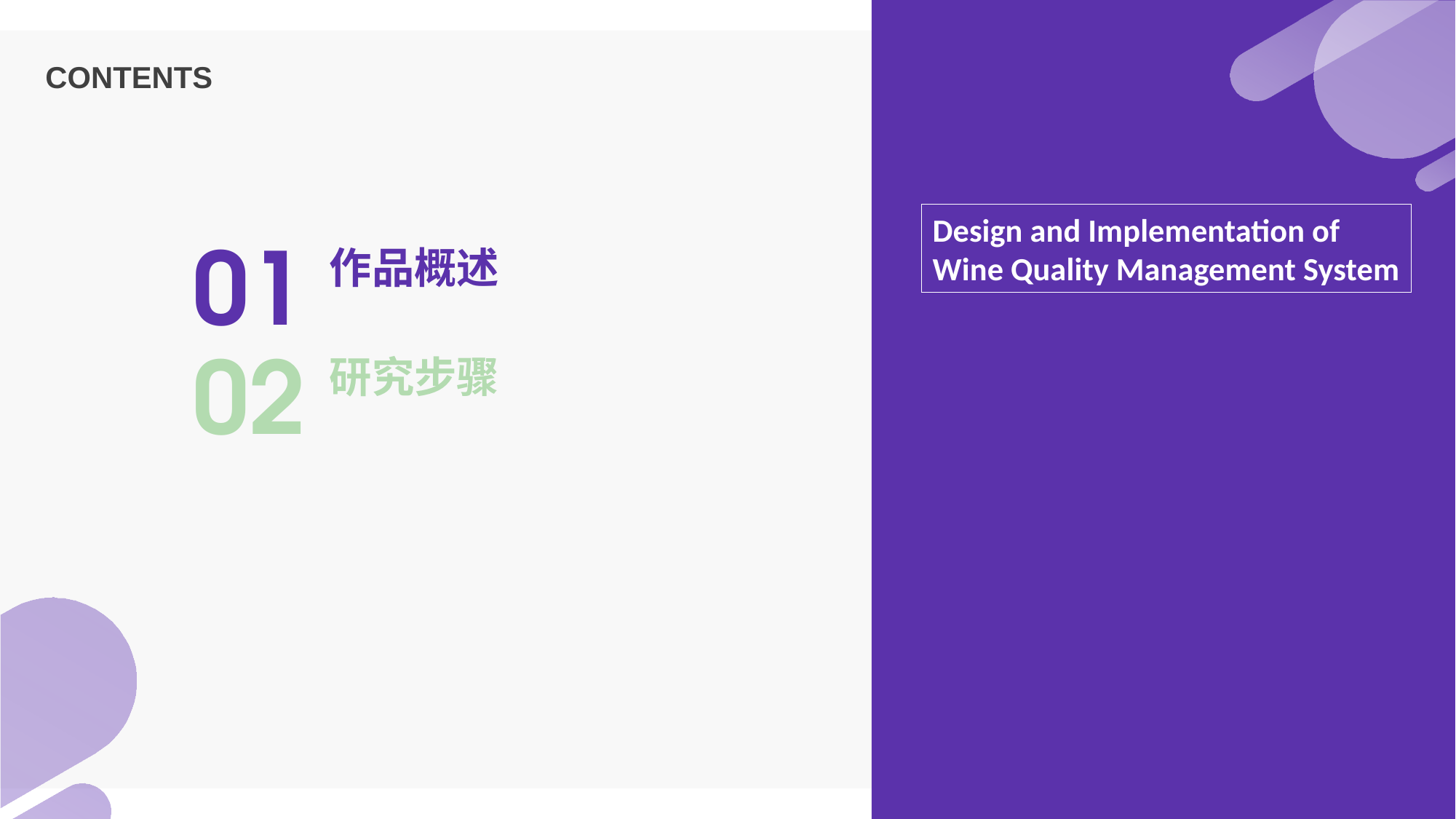

CONTENTS
Design and Implementation of
Wine Quality Management System
01
作品概述
02
研究步骤